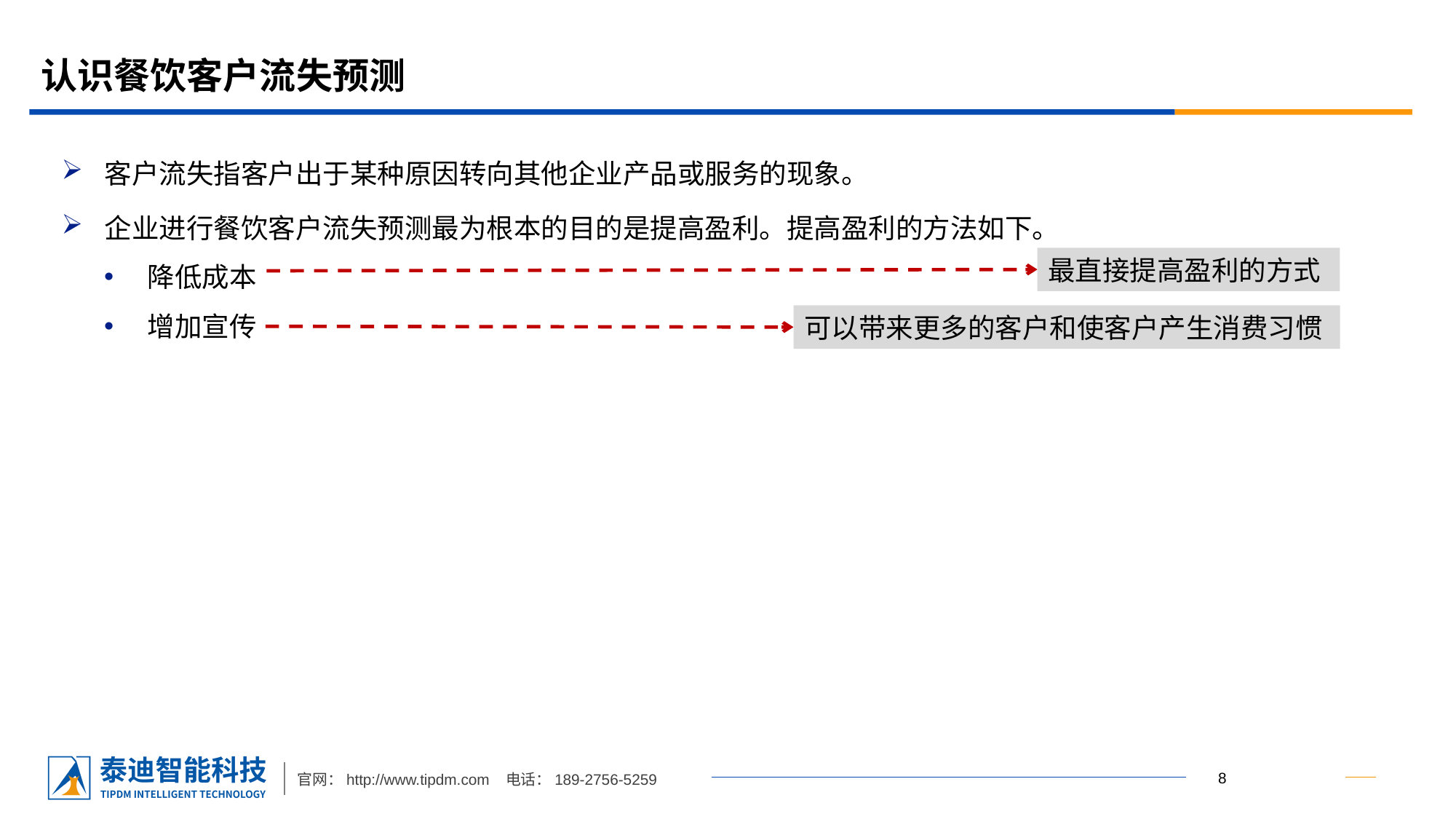

# 认识餐饮客户流失预测
客户流失指客户出于某种原因转向其他企业产品或服务的现象。
企业进行餐饮客户流失预测最为根本的目的是提高盈利。提高盈利的方法如下。
降低成本
增加宣传

最直接提高盈利的方式
可以带来更多的客户和使客户产生消费习惯